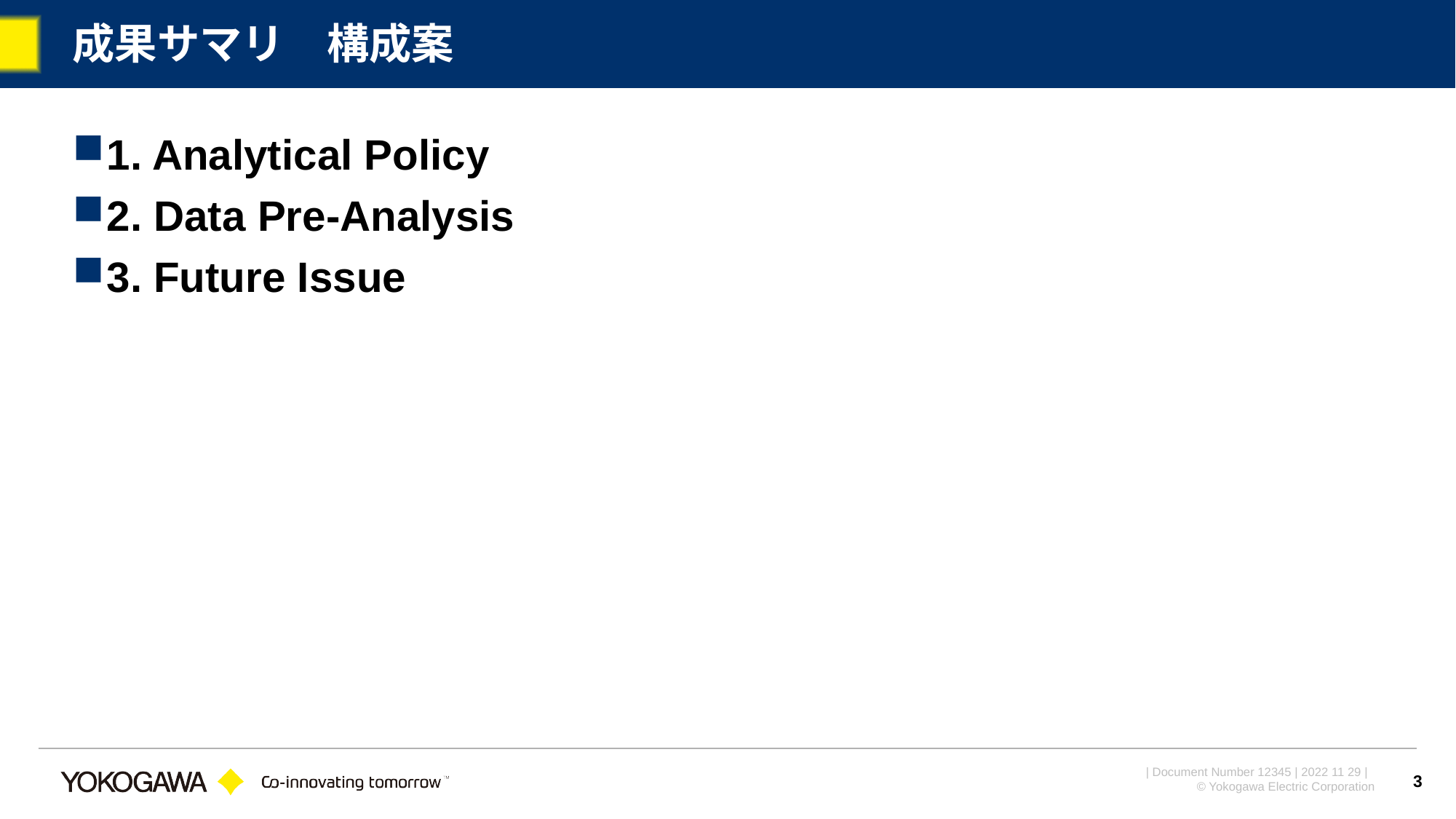

# 成果サマリ　構成案
1. Analytical Policy
2. Data Pre-Analysis
3. Future Issue
3